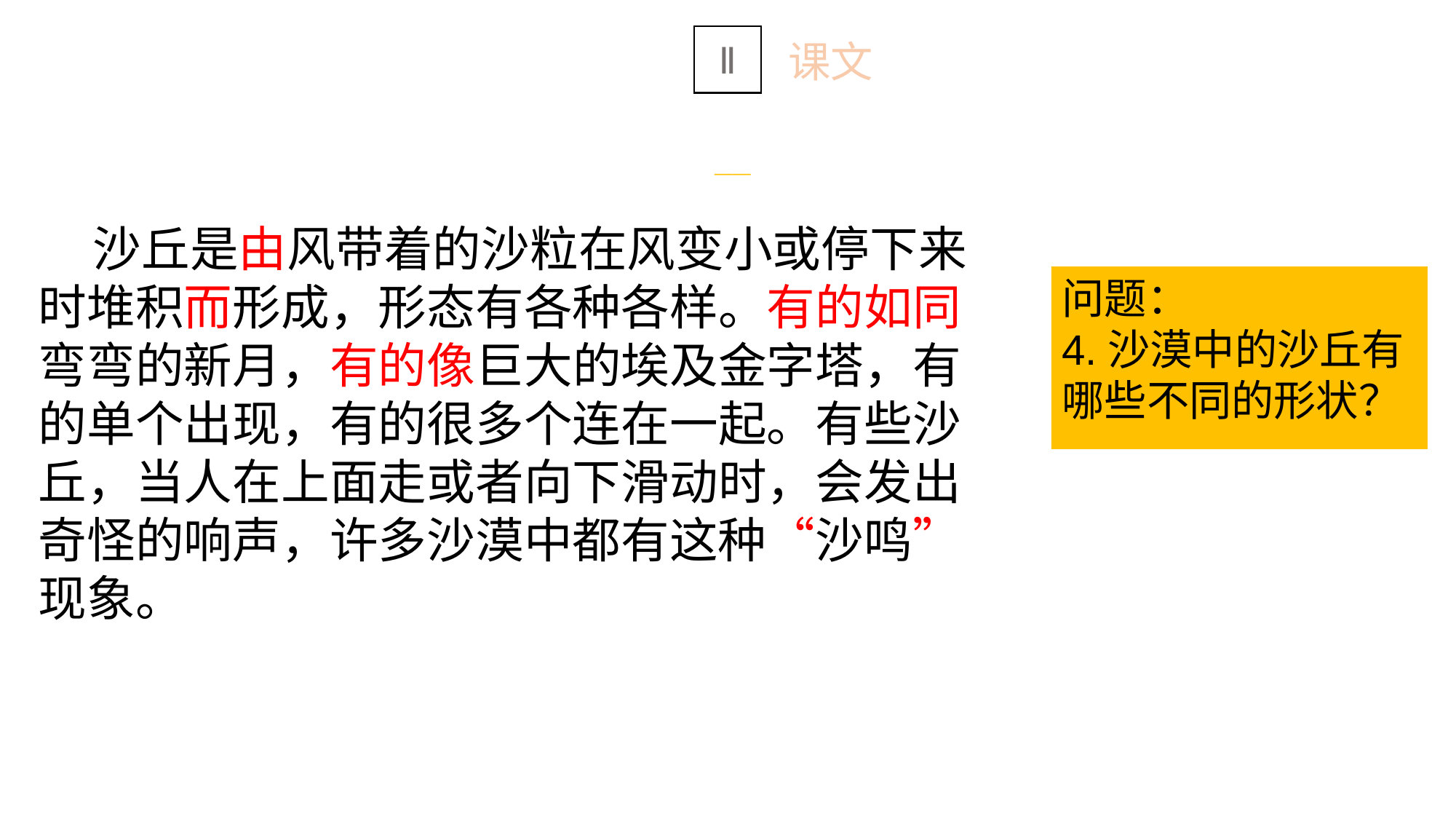

Ⅱ
课文
  ——
沙丘是由风带着的沙粒在风变小或停下来时堆积而形成，形态有各种各样。有的如同弯弯的新月，有的像巨大的埃及金字塔，有的单个出现，有的很多个连在一起。有些沙丘，当人在上面走或者向下滑动时，会发出奇怪的响声，许多沙漠中都有这种“沙鸣”现象。
问题：
4.沙漠中的沙丘有哪些不同的形状？